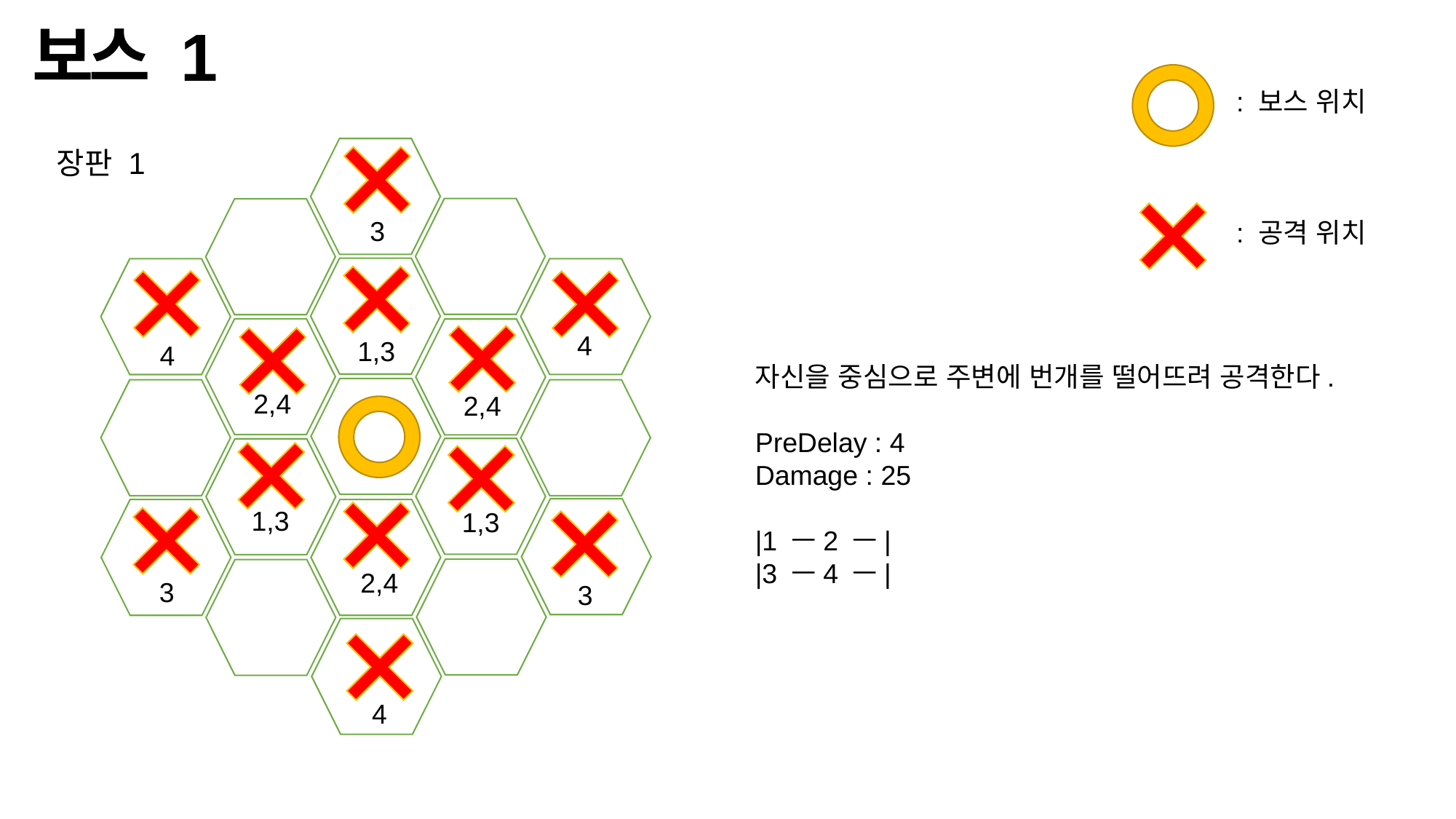

# 보스 1

 : 보스 위치

3
장판 1

 : 공격 위치

4

4

1,3
자신을 중심으로 주변에 번개를 떨어뜨려 공격한다.

PreDelay : 4
Damage : 25

|1 ㅡ2 ㅡ|
|3 ㅡ4 ㅡ|

2,4
2,4

3

3
1,3

1,3

2,4

4